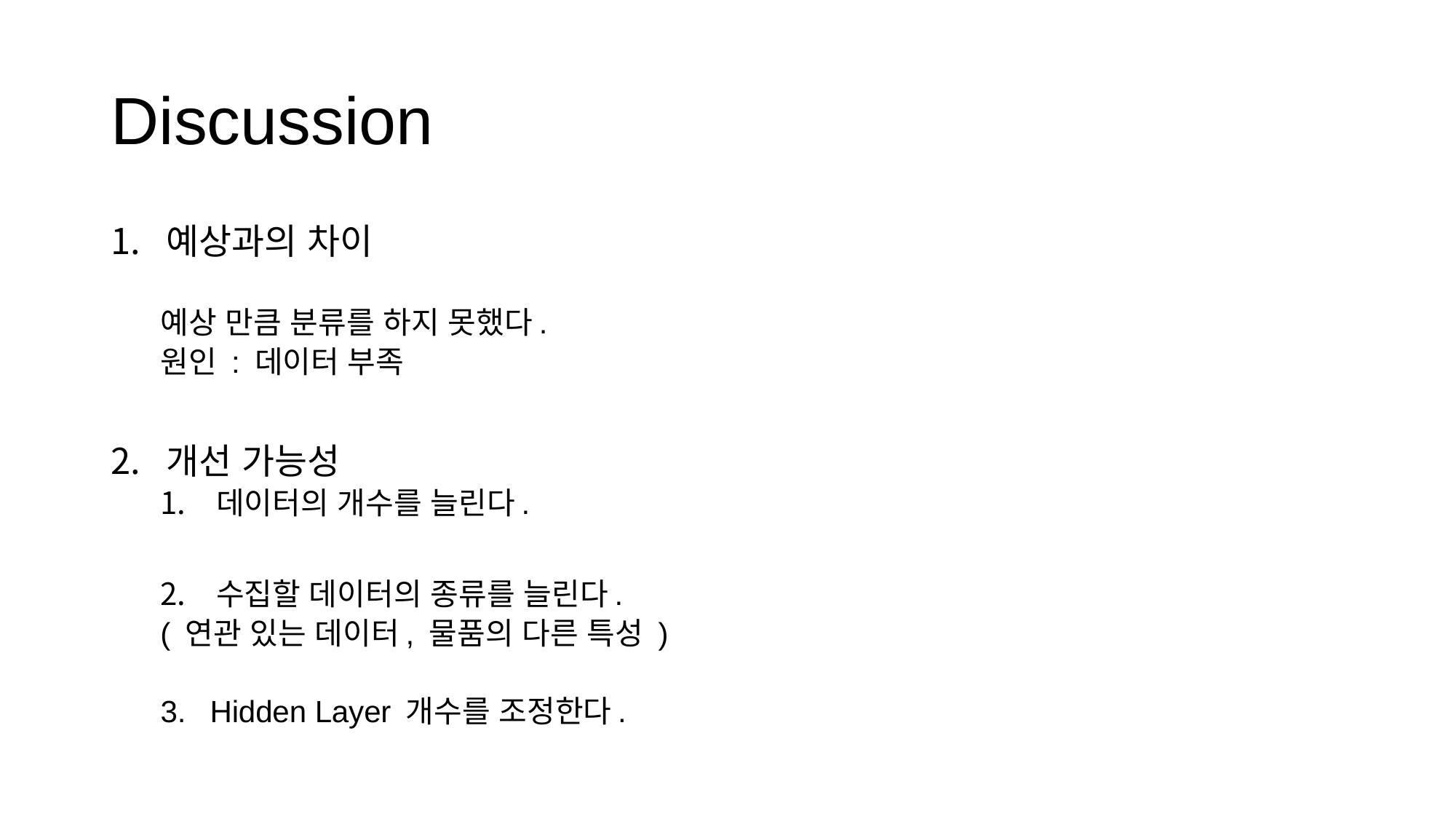

# Discussion
예상과의 차이

예상 만큼 분류를 하지 못했다.
	원인 : 데이터 부족

개선 가능성
데이터의 개수를 늘린다.

수집할 데이터의 종류를 늘린다.
	( 연관 있는 데이터, 물품의 다른 특성 )

Hidden Layer 개수를 조정한다.